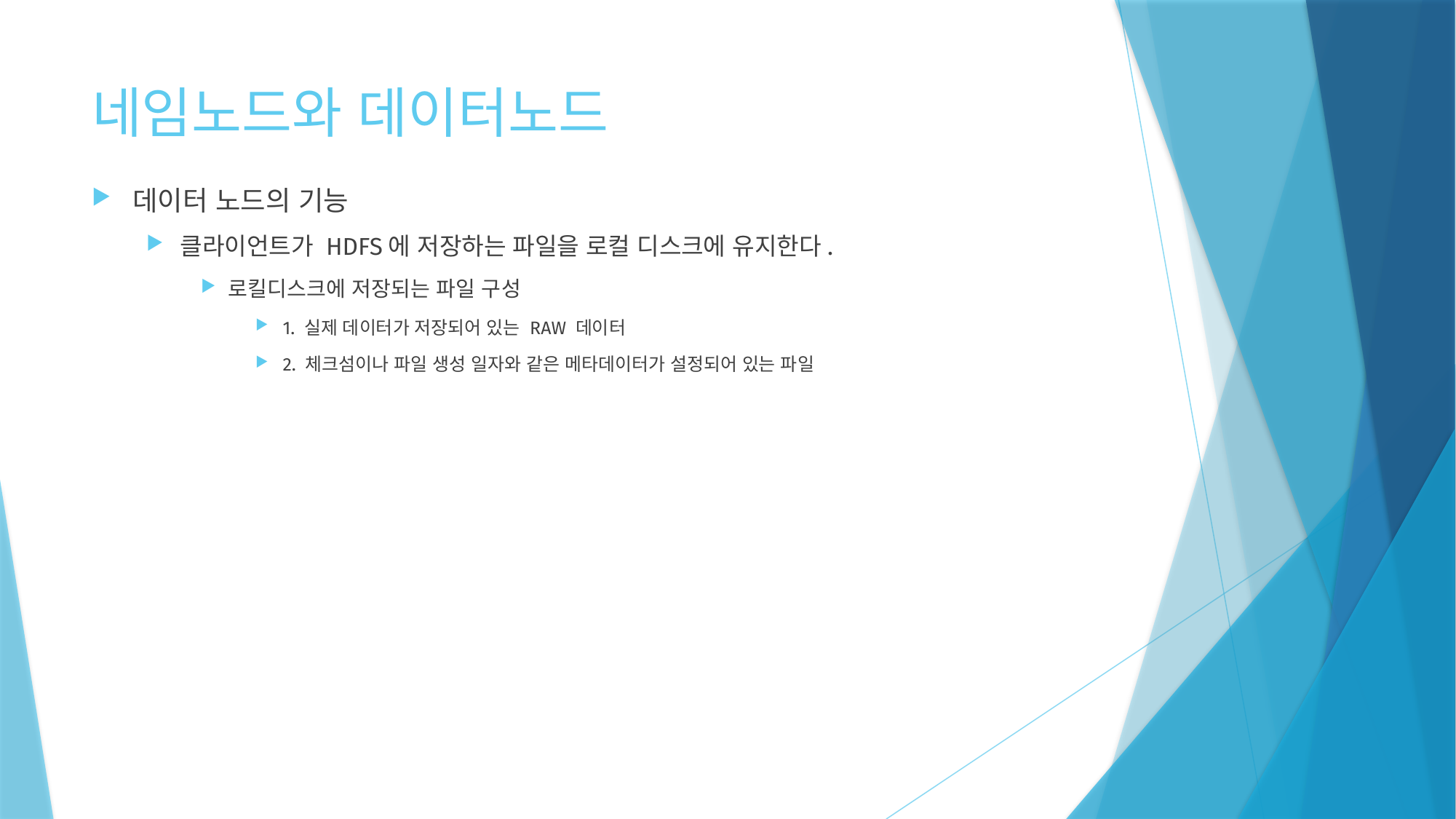

# 네임노드와 데이터노드
데이터 노드의 기능
클라이언트가 HDFS에 저장하는 파일을 로컬 디스크에 유지한다.
로킬디스크에 저장되는 파일 구성
1. 실제 데이터가 저장되어 있는 RAW 데이터
2. 체크섬이나 파일 생성 일자와 같은 메타데이터가 설정되어 있는 파일